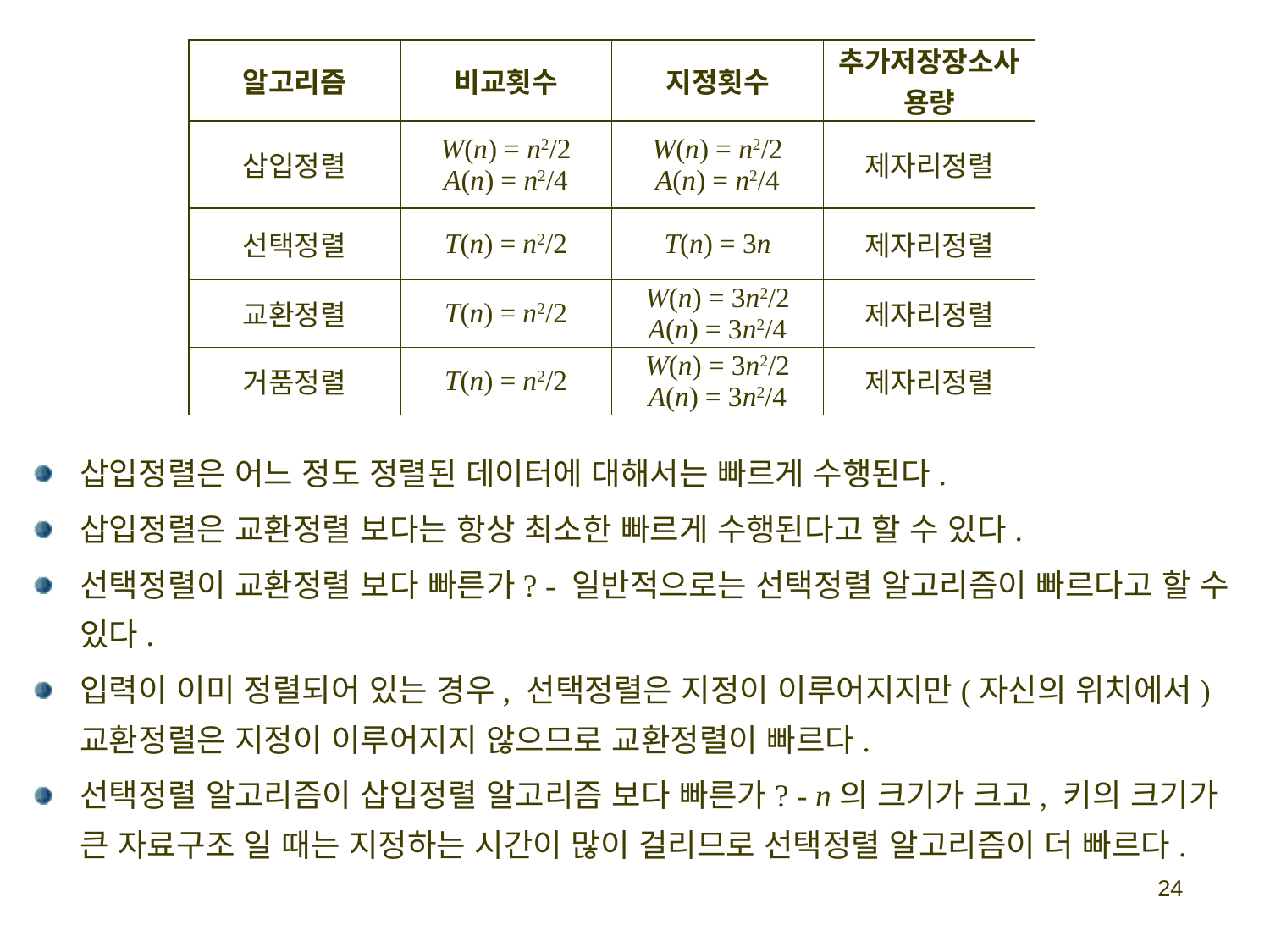

| 알고리즘 | 비교횟수 | 지정횟수 | 추가저장장소사용량 |
| --- | --- | --- | --- |
| 삽입정렬 | W(n) = n2/2 A(n) = n2/4 | W(n) = n2/2 A(n) = n2/4 | 제자리정렬 |
| 선택정렬 | T(n) = n2/2 | T(n) = 3n | 제자리정렬 |
| 교환정렬 | T(n) = n2/2 | W(n) = 3n2/2 A(n) = 3n2/4 | 제자리정렬 |
| 거품정렬 | T(n) = n2/2 | W(n) = 3n2/2 A(n) = 3n2/4 | 제자리정렬 |
삽입정렬은 어느 정도 정렬된 데이터에 대해서는 빠르게 수행된다.
삽입정렬은 교환정렬 보다는 항상 최소한 빠르게 수행된다고 할 수 있다.
선택정렬이 교환정렬 보다 빠른가? - 일반적으로는 선택정렬 알고리즘이 빠르다고 할 수 있다.
입력이 이미 정렬되어 있는 경우, 선택정렬은 지정이 이루어지지만(자신의 위치에서)  교환정렬은 지정이 이루어지지 않으므로 교환정렬이 빠르다.
선택정렬 알고리즘이 삽입정렬 알고리즘 보다 빠른가? - n의 크기가 크고, 키의 크기가 큰 자료구조 일 때는 지정하는 시간이 많이 걸리므로 선택정렬 알고리즘이 더 빠르다.
24